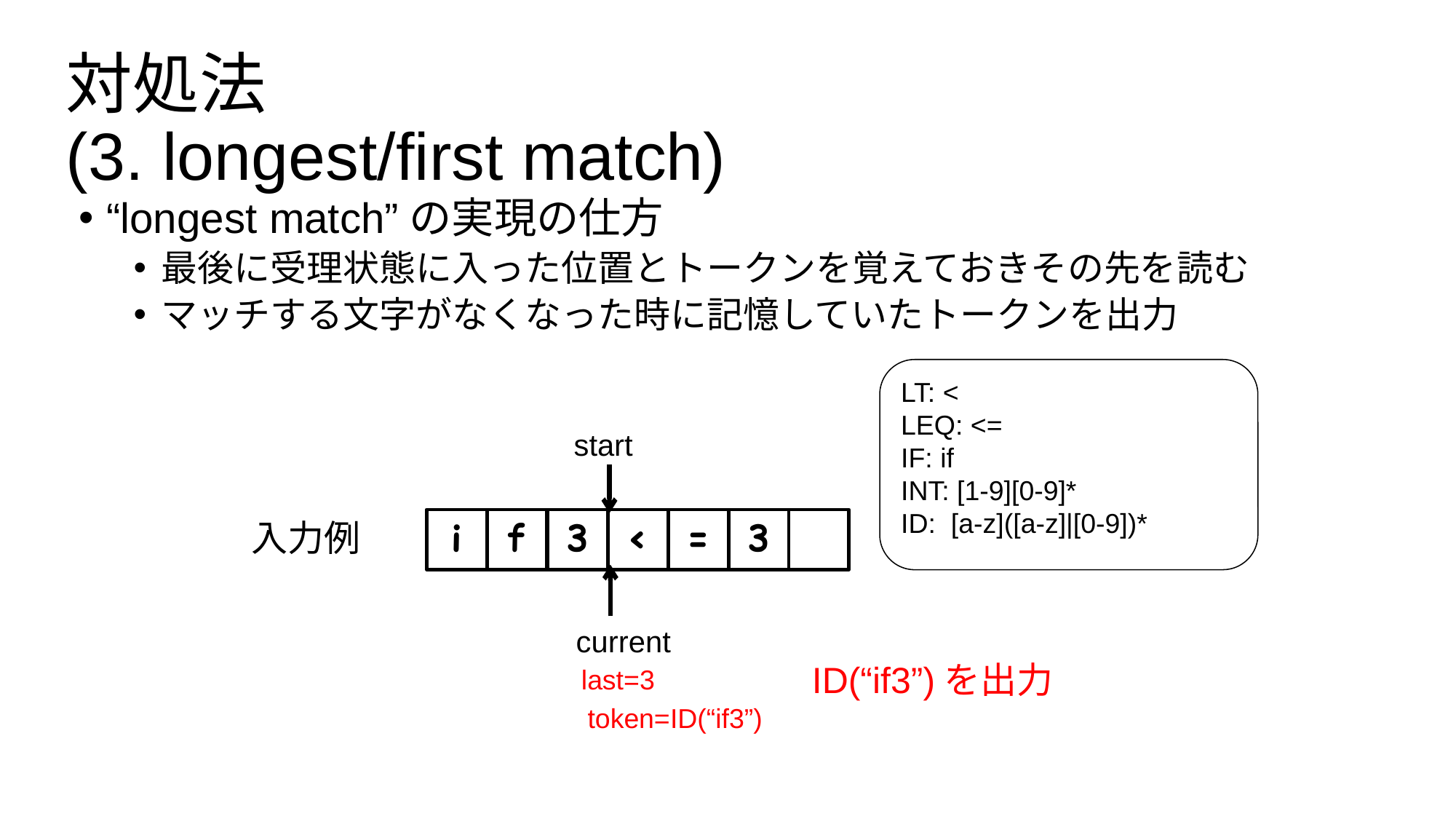

# 対処法 (3. longest/first match)
“longest match”の実現の仕方
最後に受理状態に入った位置とトークンを覚えておきその先を読む
マッチする文字がなくなった時に記憶していたトークンを出力

LT: <
LEQ: <=
IF: if
INT: [1-9][0-9]*
ID:  [a-z]([a-z]|[0-9])*
start
i
f
3
<
=
3

入力例
current
last=3
token=ID(“if3”)
ID(“if3”)を出力